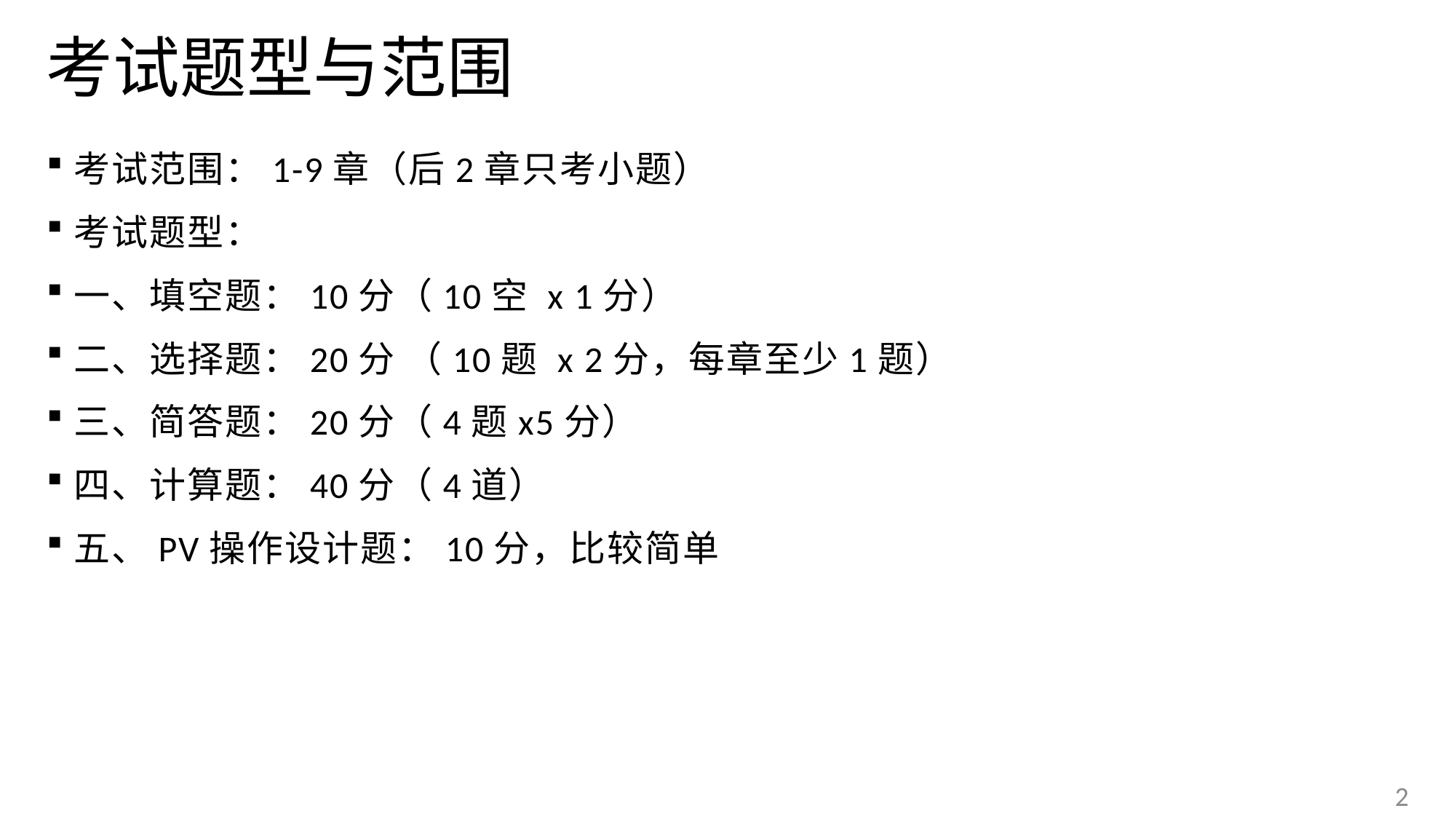

# 考试题型与范围
考试范围：1-9章（后2章只考小题）
考试题型：
一、填空题：10分（10空 x 1分）
二、选择题：20分 （10题 x 2分，每章至少1题）
三、简答题：20分（4题x5分）
四、计算题：40分（4道）
五、PV操作设计题：10分，比较简单

2